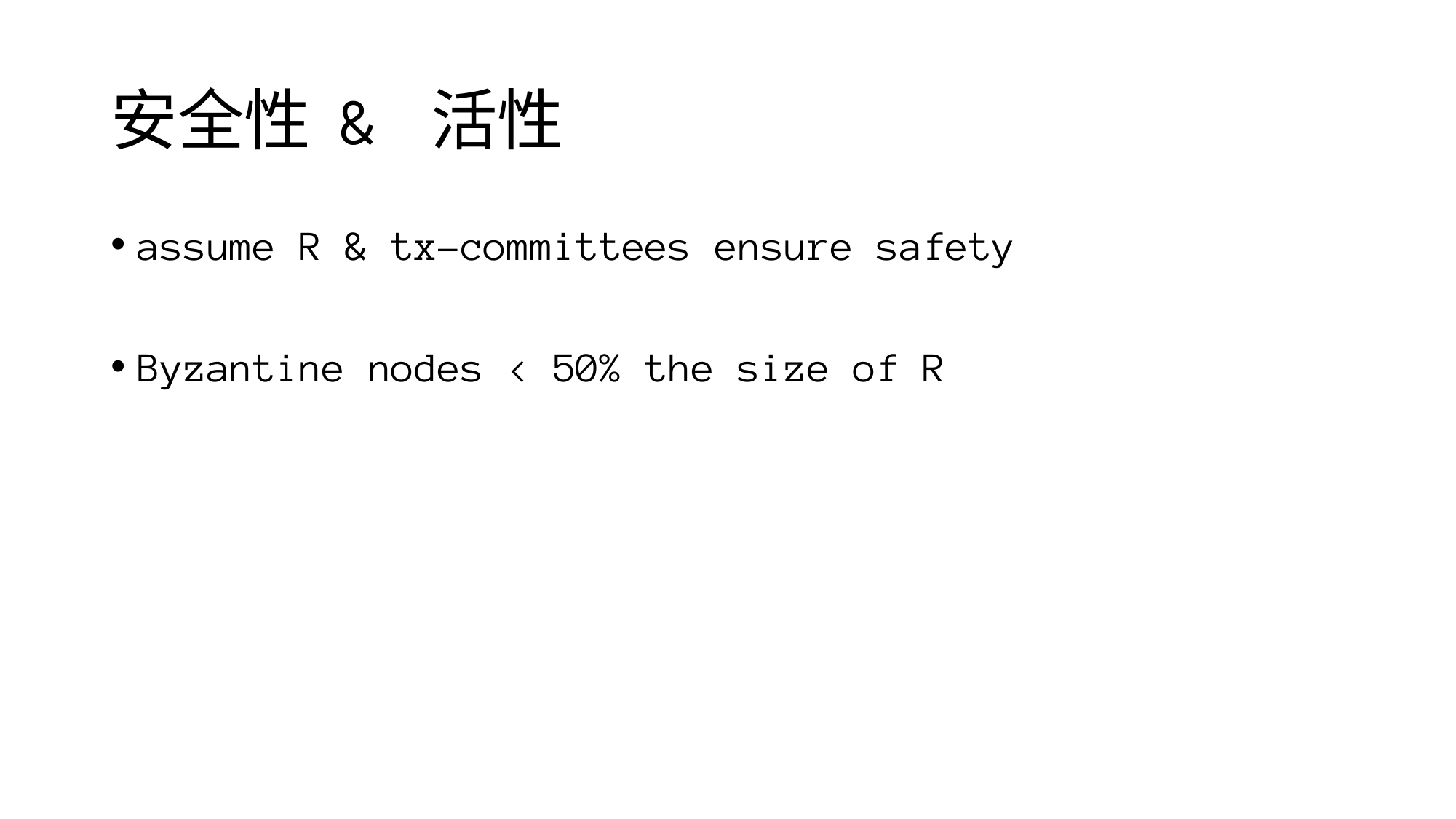

# 安全性 & 活性
assume R & tx-committees ensure safety

Byzantine nodes < 50% the size of R